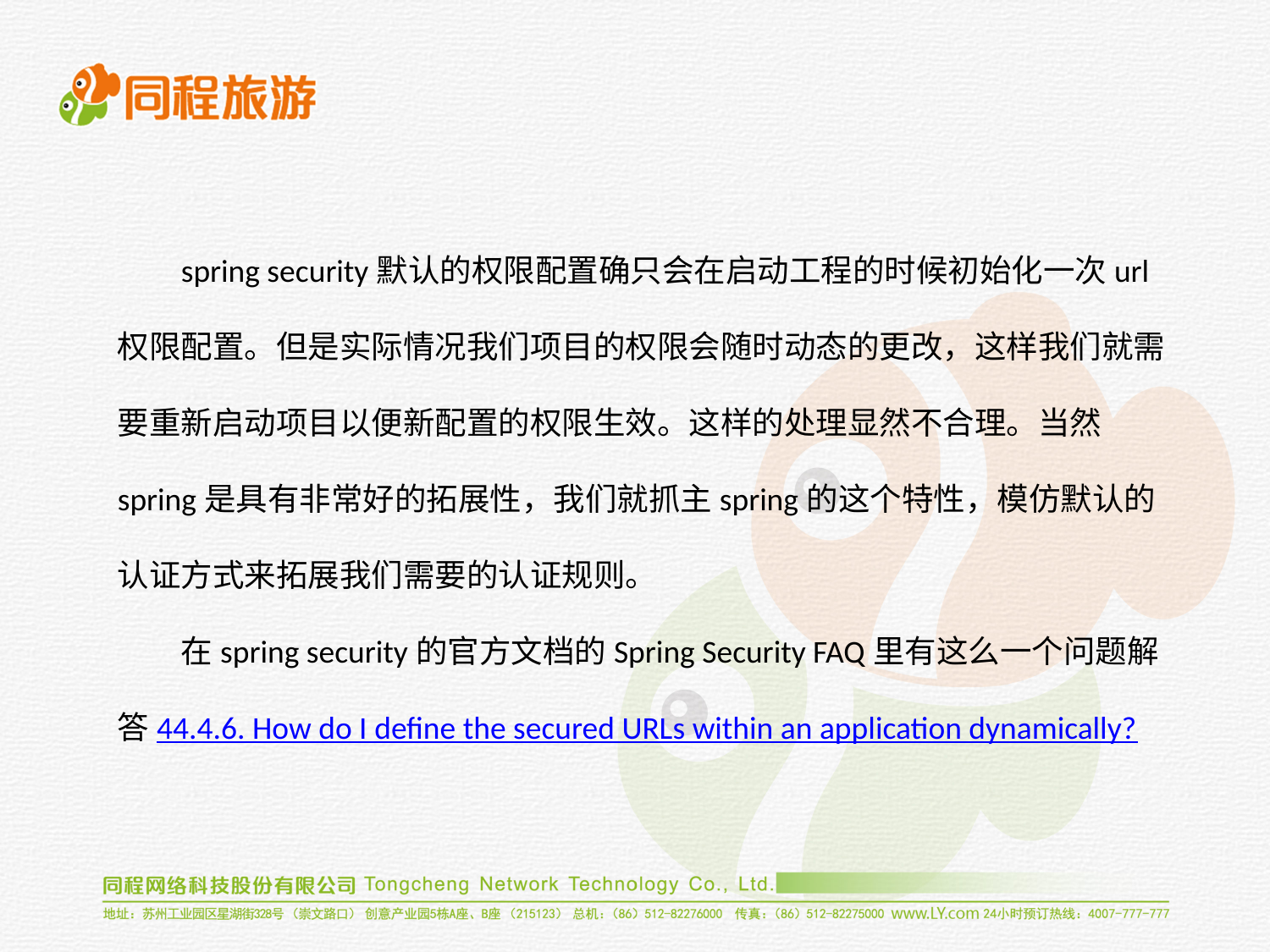

spring security默认的权限配置确只会在启动工程的时候初始化一次url权限配置。但是实际情况我们项目的权限会随时动态的更改，这样我们就需要重新启动项目以便新配置的权限生效。这样的处理显然不合理。当然spring是具有非常好的拓展性，我们就抓主spring的这个特性，模仿默认的认证方式来拓展我们需要的认证规则。
在spring security的官方文档的Spring Security FAQ里有这么一个问题解答44.4.6. How do I define the secured URLs within an application dynamically?